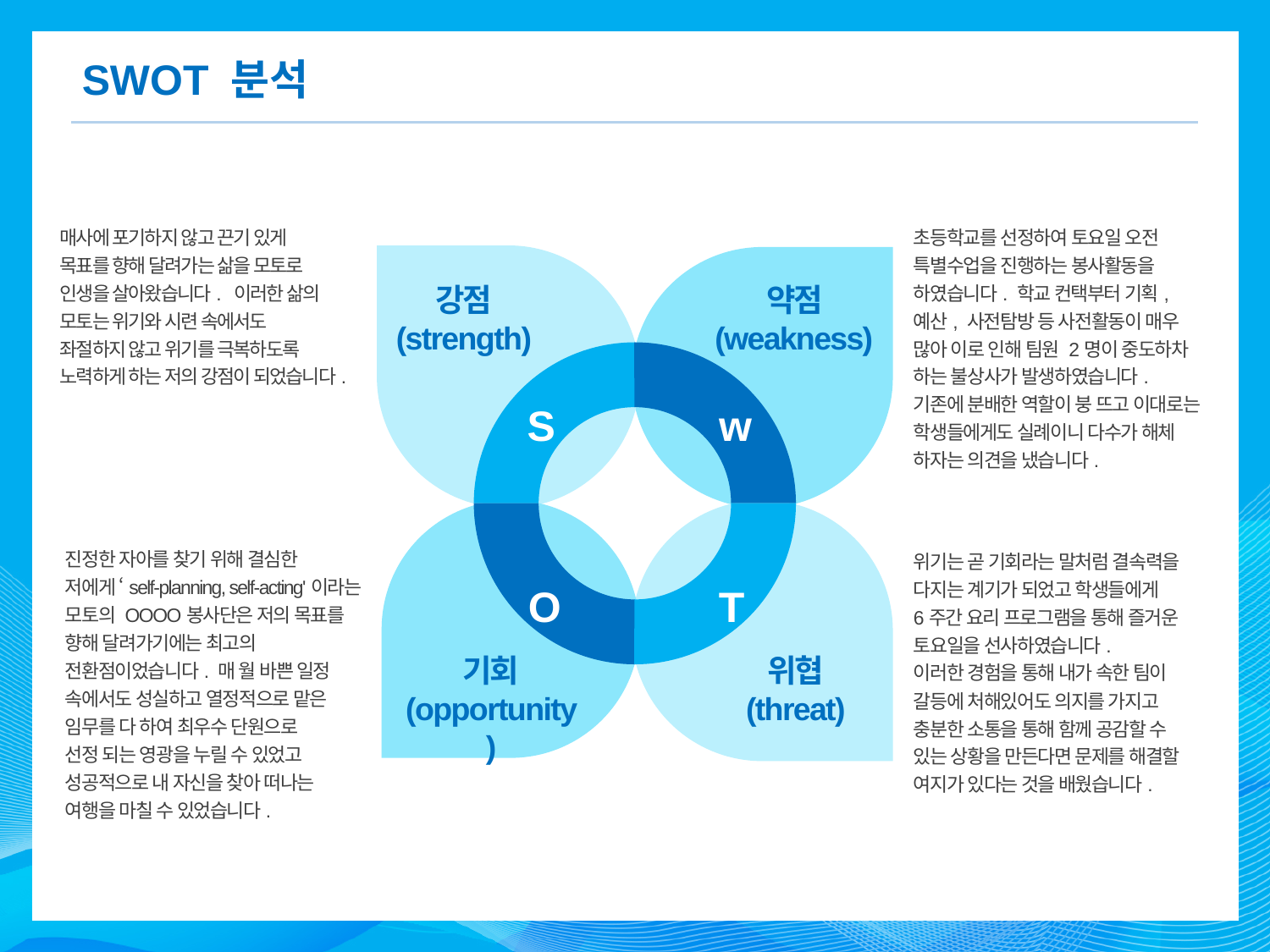

# SWOT 분석
매사에 포기하지 않고 끈기 있게
목표를 향해 달려가는 삶을 모토로
인생을 살아왔습니다.  이러한 삶의
모토는 위기와 시련 속에서도
좌절하지 않고 위기를 극복하도록
노력하게 하는 저의 강점이 되었습니다.
초등학교를 선정하여 토요일 오전
특별수업을 진행하는 봉사활동을
하였습니다. 학교 컨택부터 기획,
예산, 사전탐방 등 사전활동이 매우
많아 이로 인해 팀원 2명이 중도하차
하는 불상사가 발생하였습니다.
기존에 분배한 역할이 붕 뜨고 이대로는
학생들에게도 실례이니 다수가 해체
하자는 의견을 냈습니다.

강점
(strength)
약점 (weakness)

S
w

진정한 자아를 찾기 위해 결심한
저에게 ‘self-planning, self-acting'이라는
모토의 OOOO봉사단은 저의 목표를
향해 달려가기에는 최고의
전환점이었습니다. 매 월 바쁜 일정
속에서도 성실하고 열정적으로 맡은
임무를 다 하여 최우수 단원으로
선정 되는 영광을 누릴 수 있었고
성공적으로 내 자신을 찾아 떠나는
여행을 마칠 수 있었습니다.
위기는 곧 기회라는 말처럼 결속력을
다지는 계기가 되었고 학생들에게
6주간 요리 프로그램을 통해 즐거운
토요일을 선사하였습니다.
이러한 경험을 통해 내가 속한 팀이
갈등에 처해있어도 의지를 가지고
충분한 소통을 통해 함께 공감할 수
있는 상황을 만든다면 문제를 해결할
여지가 있다는 것을 배웠습니다.
O
T
기회
(opportunity)
위협
(threat)